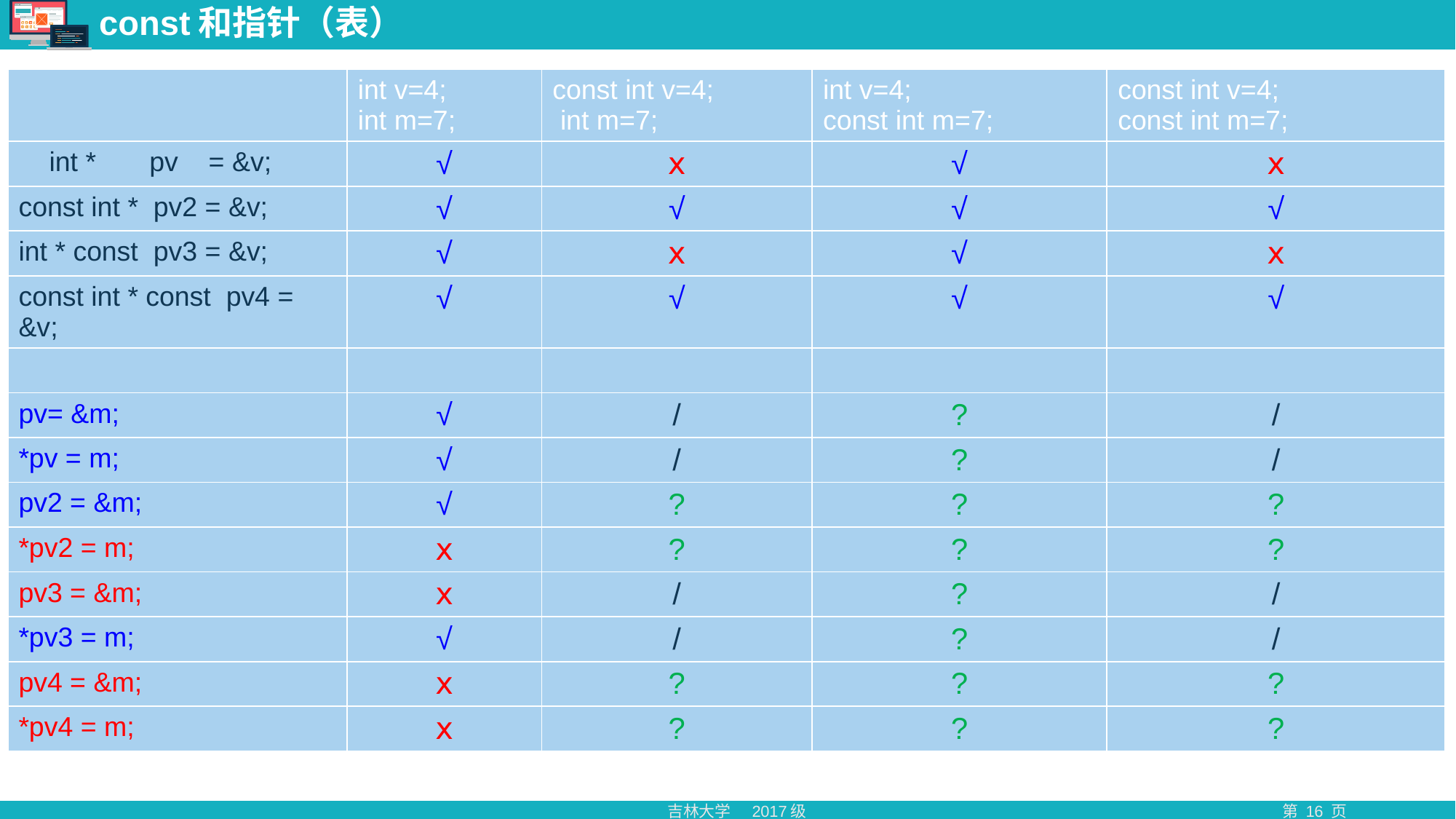

# const和指针（表）
|  | int v=4; int m=7; | const int v=4; int m=7; | int v=4; const int m=7; | const int v=4; const int m=7; |
| --- | --- | --- | --- | --- |
| int \* pv = &v; | √ | ⅹ | √ | ⅹ |
| const int \* pv2 = &v; | √ | √ | √ | √ |
| int \* const pv3 = &v; | √ | ⅹ | √ | ⅹ |
| const int \* const pv4 = &v; | √ | √ | √ | √ |
|  |  |  |  |  |
| pv= &m; | √ | / | ? | / |
| \*pv = m; | √ | / | ? | / |
| pv2 = &m; | √ | ? | ? | ? |
| \*pv2 = m; | ⅹ | ? | ? | ? |
| pv3 = &m; | ⅹ | / | ? | / |
| \*pv3 = m; | √ | / | ? | / |
| pv4 = &m; | ⅹ | ? | ? | ? |
| \*pv4 = m; | ⅹ | ? | ? | ? |